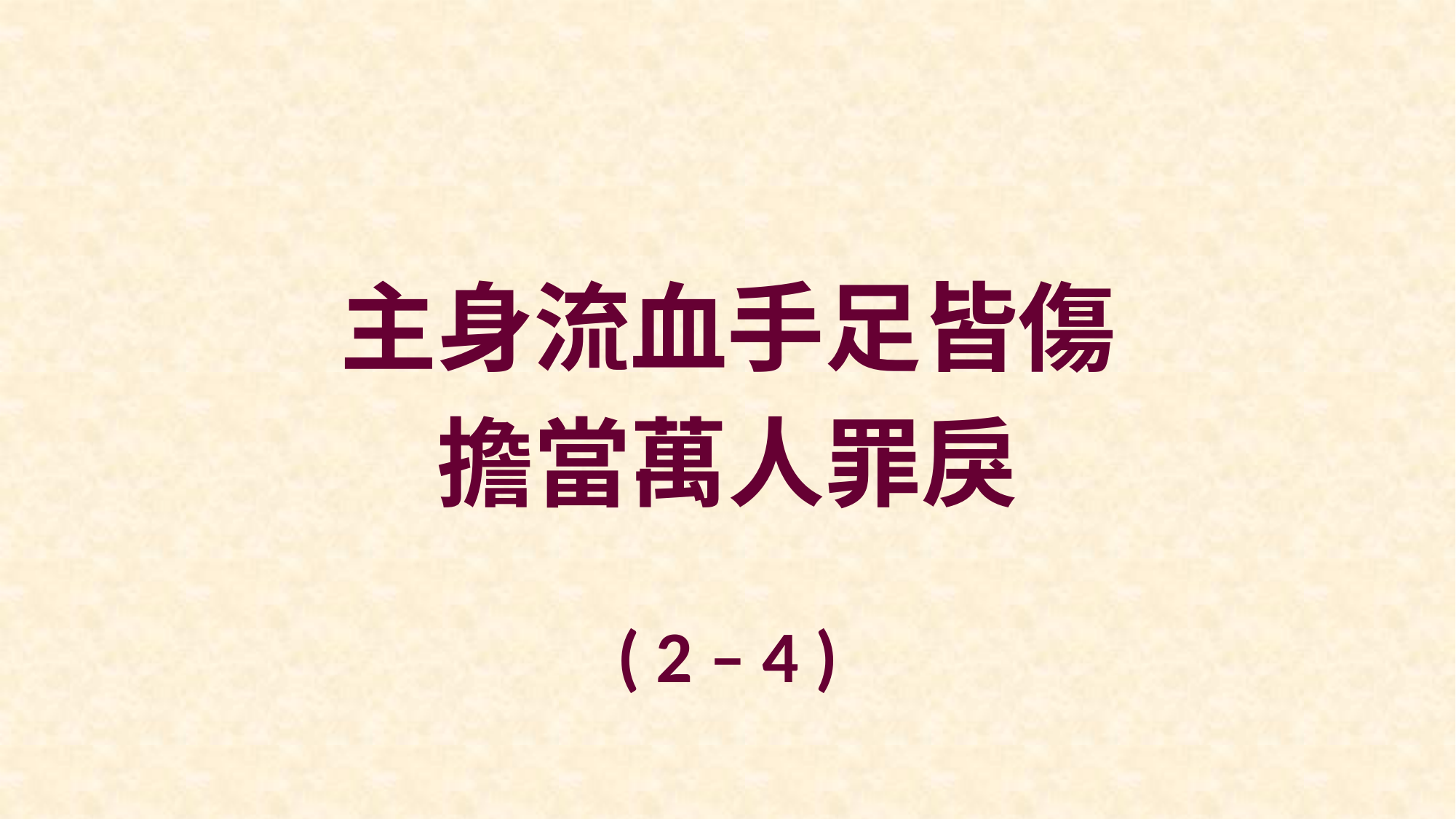

主身流血手足皆傷
擔當萬人罪戾
( 2 – 4 )